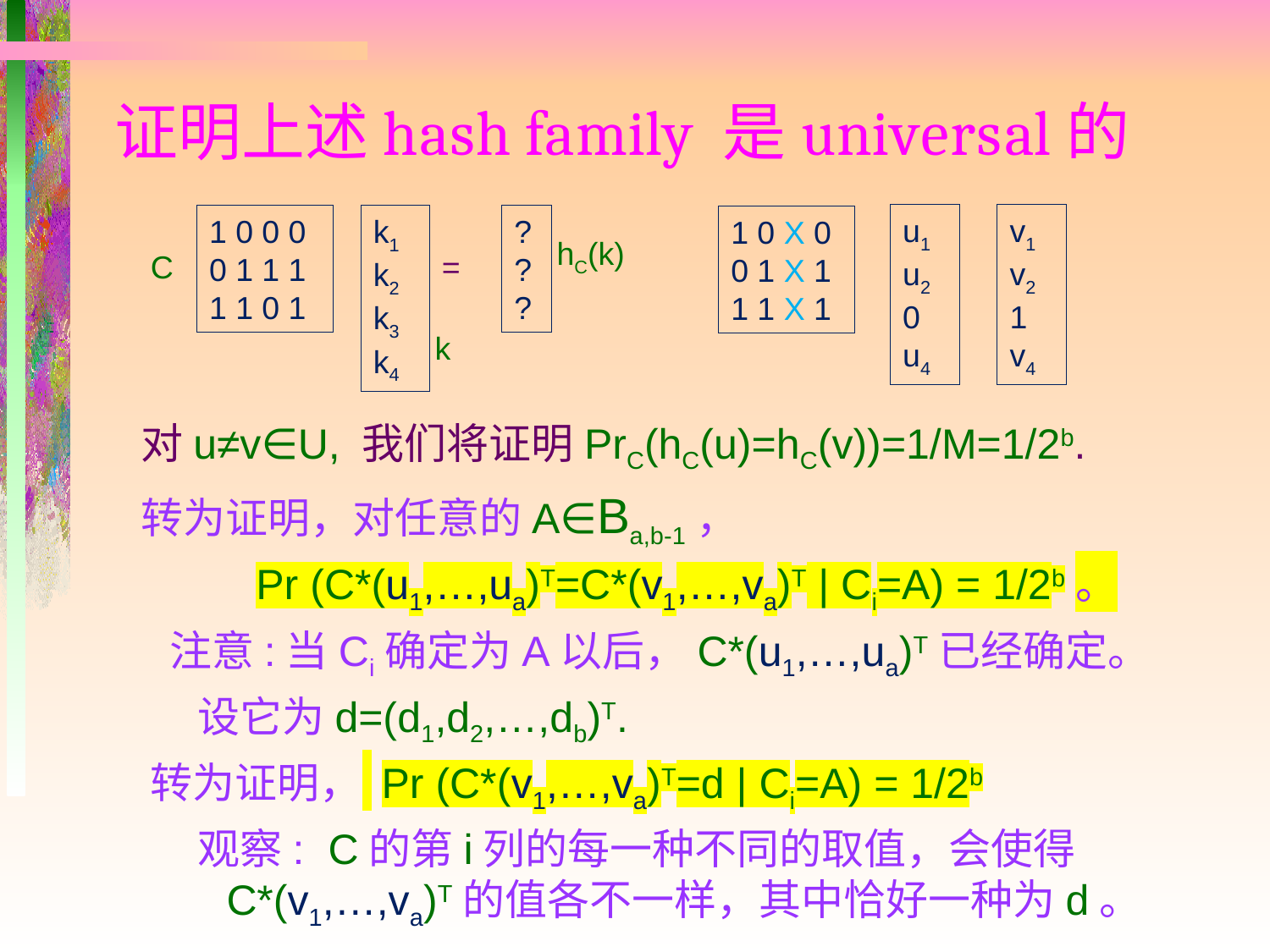

# 证明上述hash family 是universal的
u1
u2
0
u4
v1
v2
1
v4
1 0 0 0
0 1 1 1
1 1 0 1
k1
k2
k3
k4
?
?
?
1 0 X 0
0 1 X 1
1 1 X 1
hC(k)
C
=
k
   对u≠v∈U, 我们将证明PrC(hC(u)=hC(v))=1/M=1/2b.
   转为证明，对任意的A∈Ba,b-1，
             Pr (C*(u1,…,ua)T=C*(v1,…,va)T | Ci=A) = 1/2b。
      注意:当Ci确定为A以后，C*(u1,…,ua)T已经确定。
         设它为d=(d1,d2,…,db)T.
    转为证明， Pr (C*(v1,…,va)T=d | Ci=A) = 1/2b
         观察:  C的第i列的每一种不同的取值，会使得
            C*(v1,…,va)T的值各不一样，其中恰好一种为d。